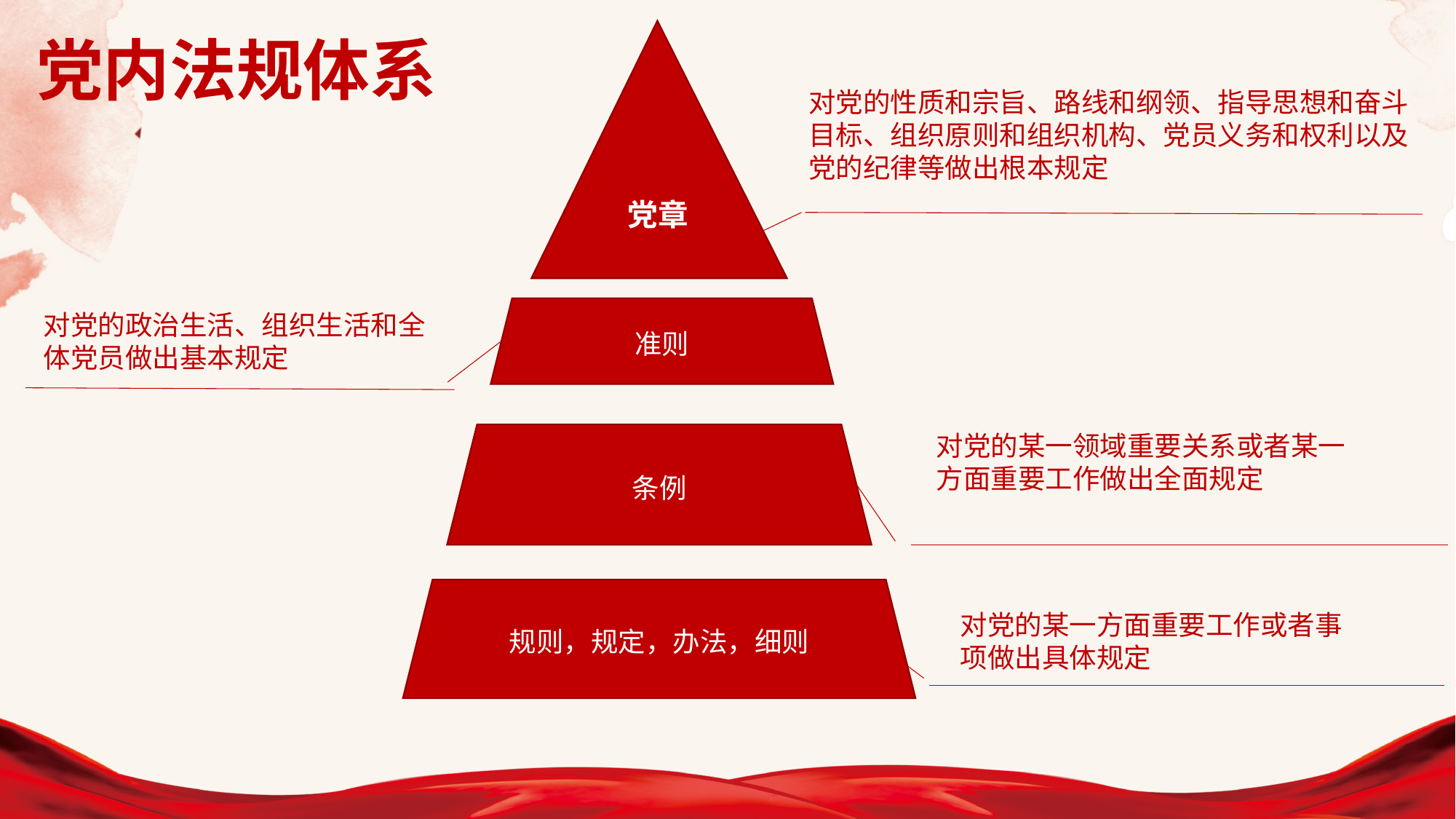

# 党内法规体系
党章
对党的性质和宗旨、路线和纲领、指导思想和奋斗目标、组织原则和组织机构、党员义务和权利以及党的纪律等做出根本规定
准则
对党的政治生活、组织生活和全体党员做出基本规定
对党的某一领域重要关系或者某一方面重要工作做出全面规定
条例
规则，规定，办法，细则
对党的某一方面重要工作或者事项做出具体规定